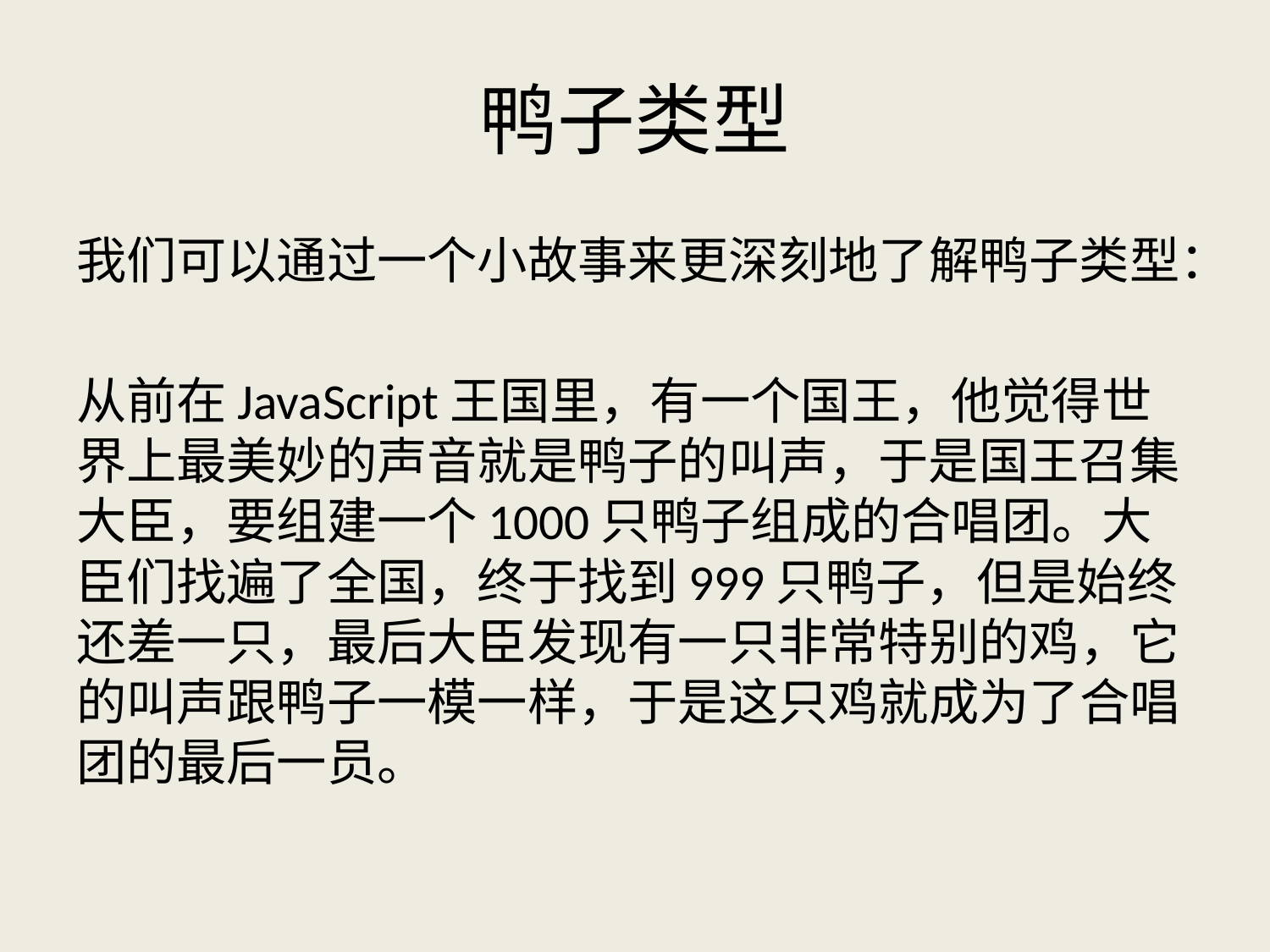

# 鸭子类型
我们可以通过一个小故事来更深刻地了解鸭子类型：

从前在JavaScript王国里，有一个国王，他觉得世界上最美妙的声音就是鸭子的叫声，于是国王召集大臣，要组建一个1000只鸭子组成的合唱团。大臣们找遍了全国，终于找到999只鸭子，但是始终还差一只，最后大臣发现有一只非常特别的鸡，它的叫声跟鸭子一模一样，于是这只鸡就成为了合唱团的最后一员。